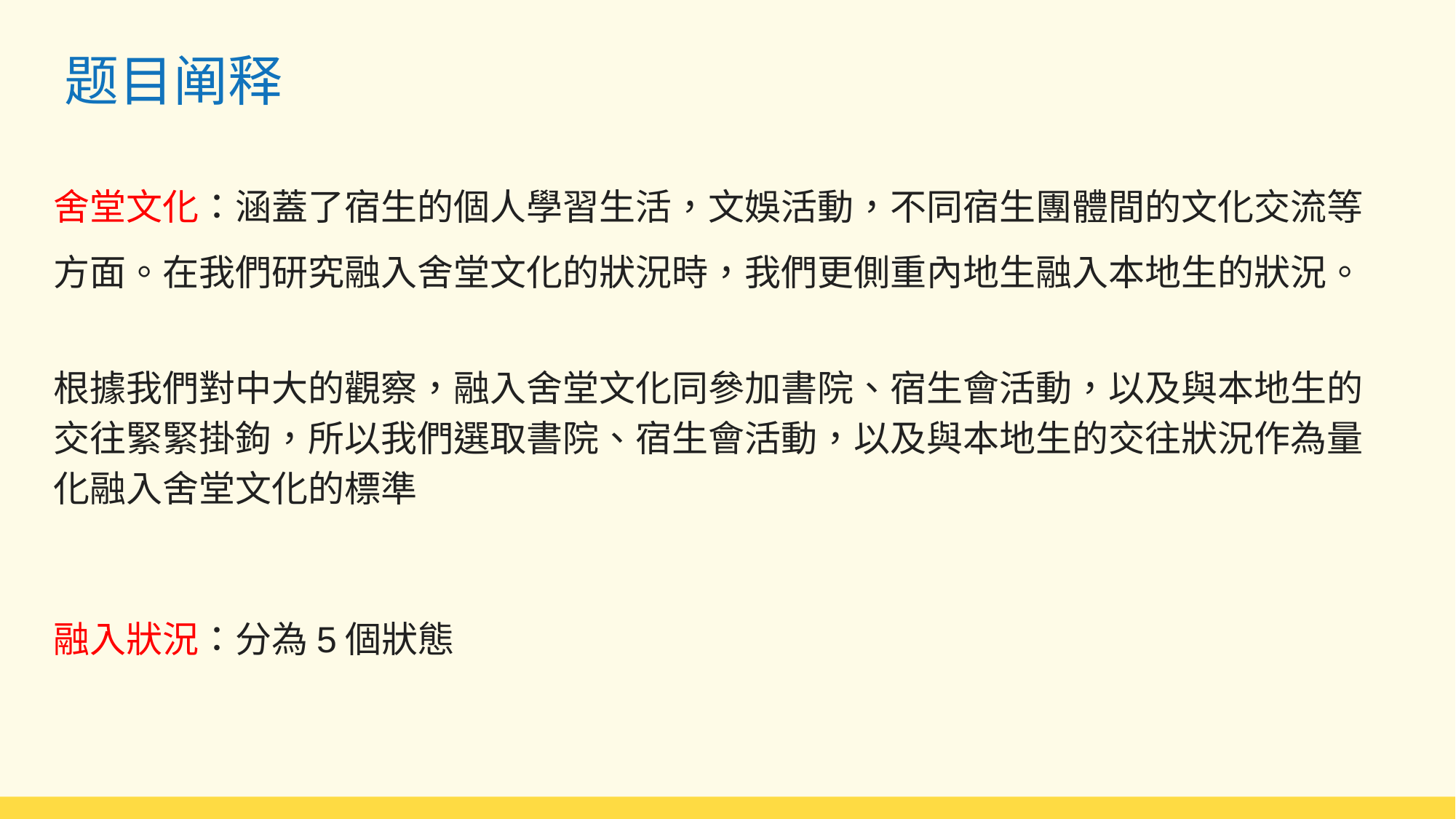

# 题目阐释
舍堂文化：涵蓋了宿生的個人學習生活，文娛活動，不同宿生團體間的文化交流等方面。在我們研究融入舍堂文化的狀況時，我們更側重內地生融入本地生的狀況。

根據我們對中大的觀察，融入舍堂文化同參加書院、宿生會活動，以及與本地生的交往緊緊掛鉤，所以我們選取書院、宿生會活動，以及與本地生的交往狀況作為量化融入舍堂文化的標準
融入狀況：分為5個狀態